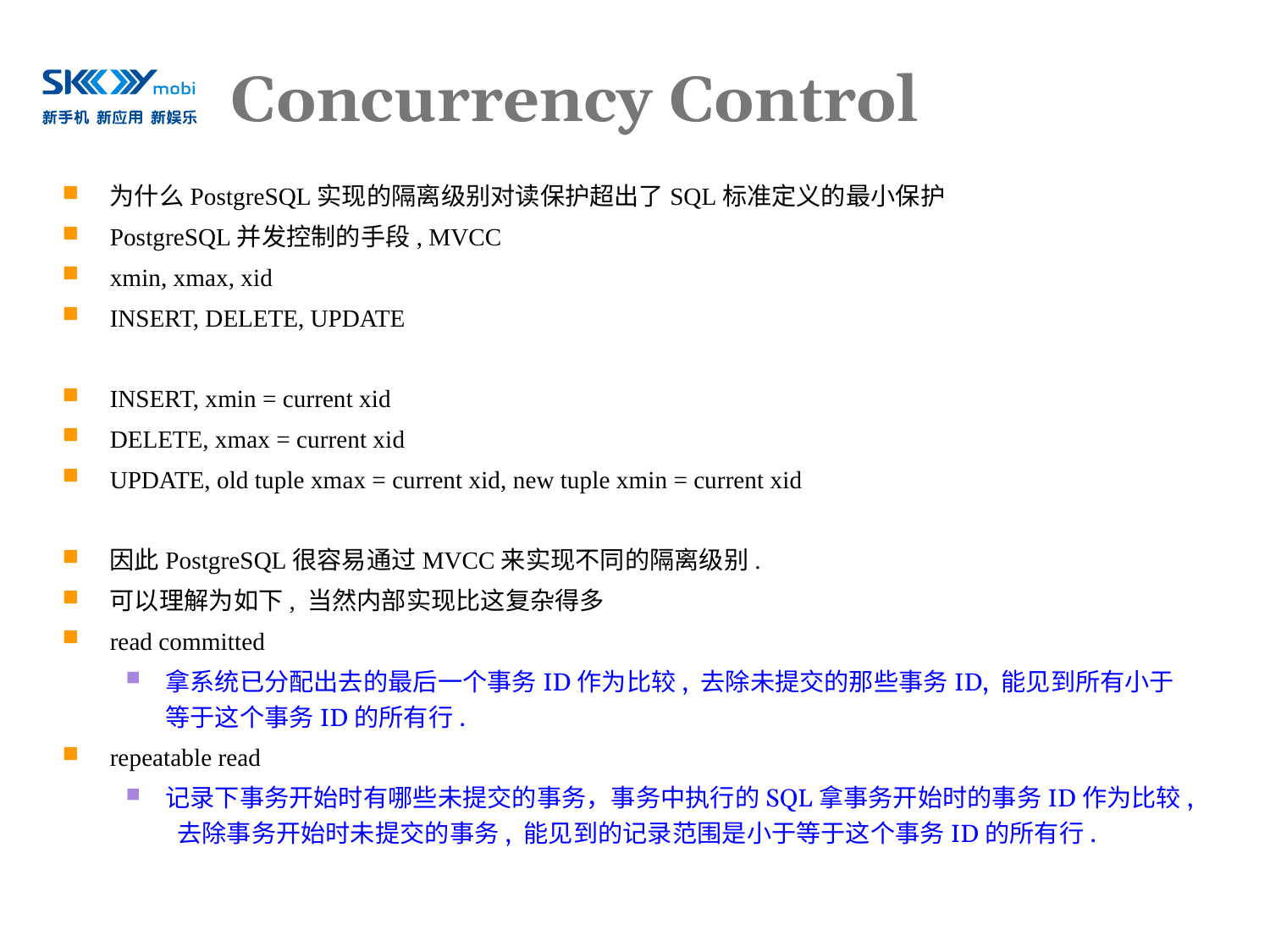

# Concurrency Control
为什么PostgreSQL实现的隔离级别对读保护超出了SQL标准定义的最小保护
PostgreSQL并发控制的手段, MVCC
xmin, xmax, xid
INSERT, DELETE, UPDATE

INSERT, xmin = current xid
DELETE, xmax = current xid
UPDATE, old tuple xmax = current xid, new tuple xmin = current xid

因此PostgreSQL很容易通过MVCC来实现不同的隔离级别.
可以理解为如下, 当然内部实现比这复杂得多
read committed
拿系统已分配出去的最后一个事务ID作为比较, 去除未提交的那些事务ID, 能见到所有小于等于这个事务ID的所有行.
repeatable read
记录下事务开始时有哪些未提交的事务，事务中执行的SQL拿事务开始时的事务ID作为比较, 去除事务开始时未提交的事务, 能见到的记录范围是小于等于这个事务ID的所有行.